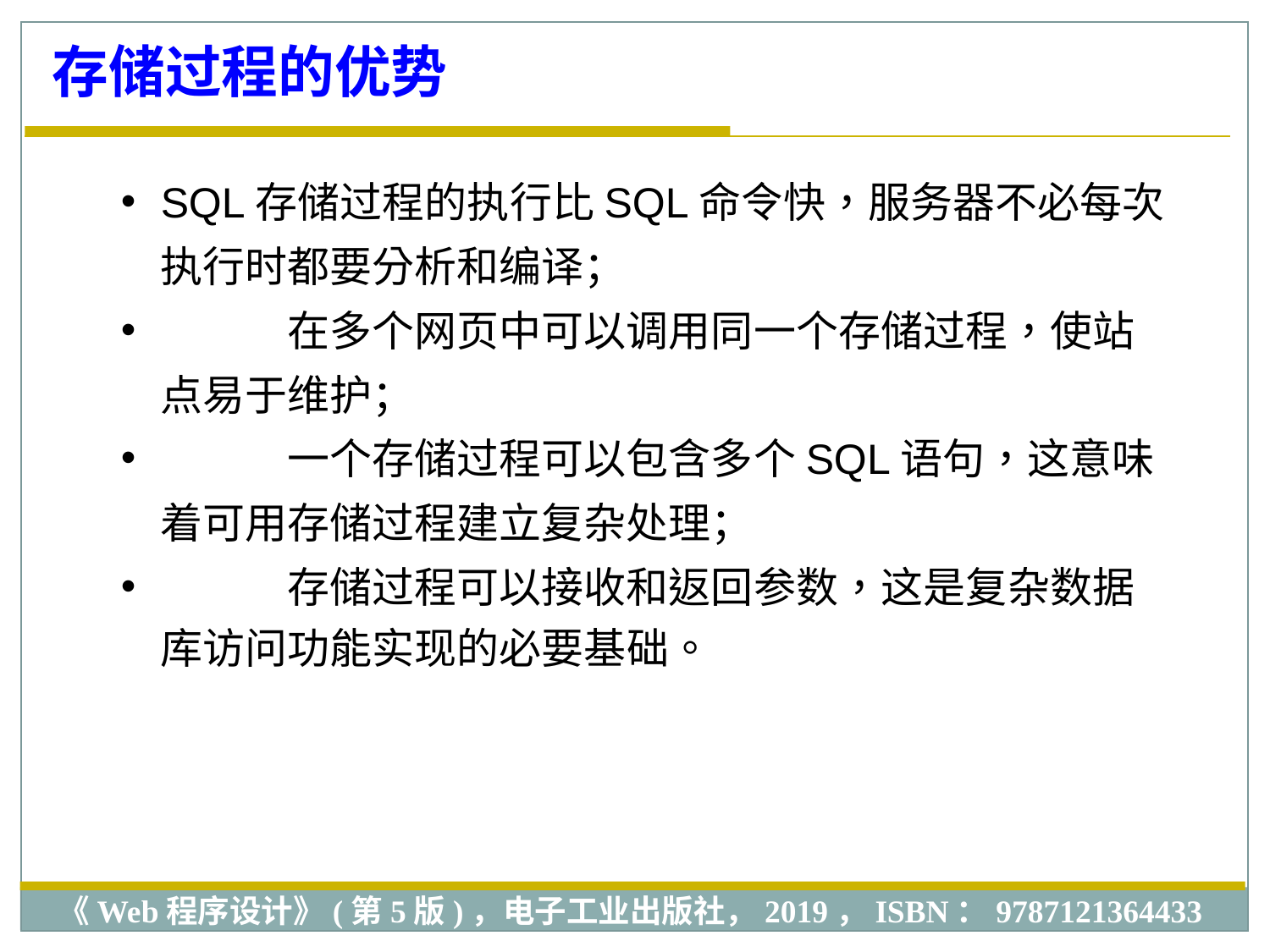

存储过程的优势
SQL存储过程的执行比SQL命令快，服务器不必每次执行时都要分析和编译；
	在多个网页中可以调用同一个存储过程，使站点易于维护；
	一个存储过程可以包含多个SQL语句，这意味着可用存储过程建立复杂处理；
	存储过程可以接收和返回参数，这是复杂数据库访问功能实现的必要基础。